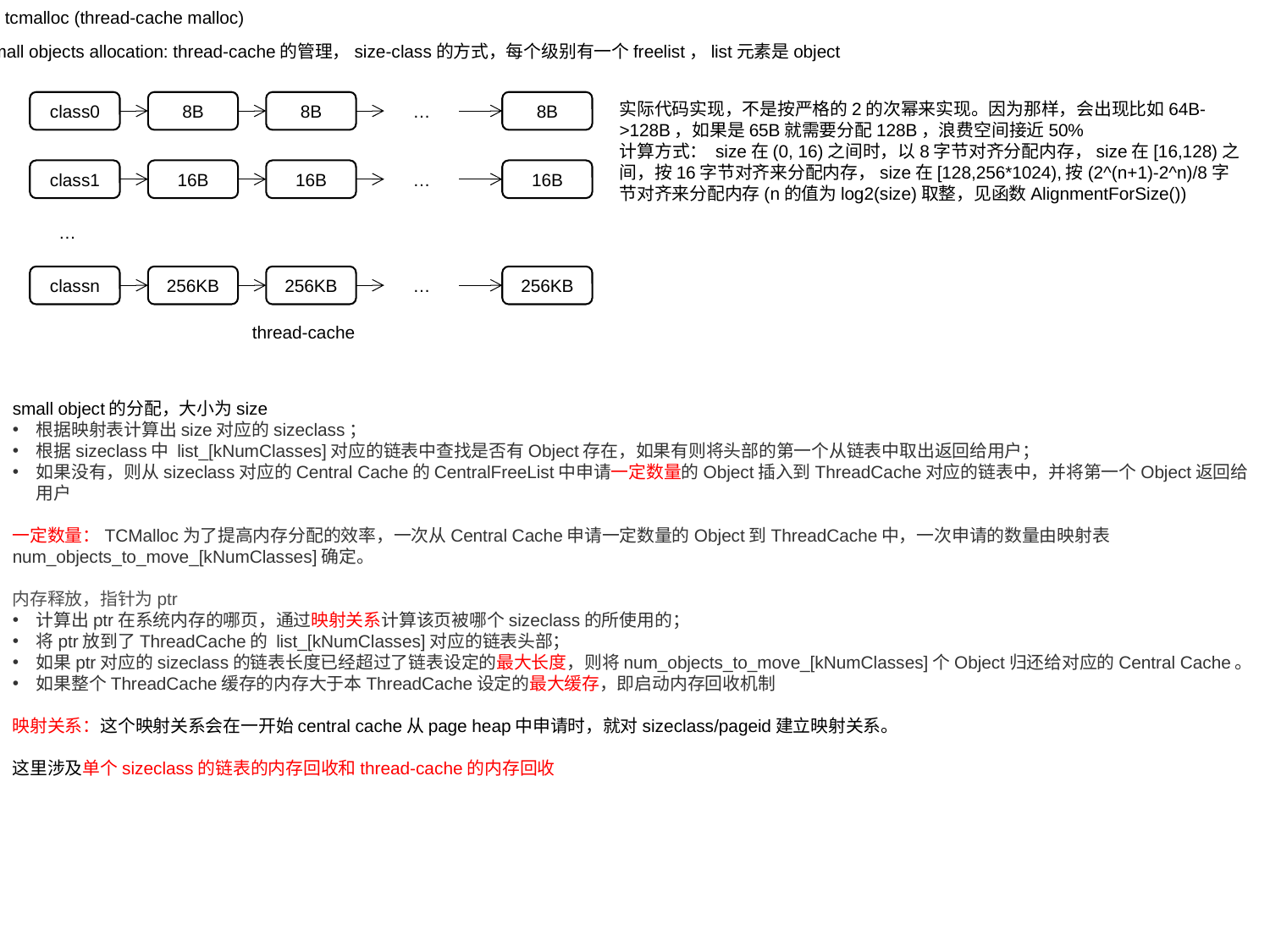

tcmalloc (thread-cache malloc)
small objects allocation: thread-cache的管理，size-class的方式，每个级别有一个freelist，list元素是object
class0
8B
8B
…
8B
class1
16B
16B
…
16B
…
classn
256KB
256KB
…
256KB
thread-cache
实际代码实现，不是按严格的2的次幂来实现。因为那样，会出现比如64B->128B，如果是65B就需要分配128B，浪费空间接近50%
计算方式： size在(0, 16)之间时，以8字节对齐分配内存，size在[16,128)之间，按16字节对齐来分配内存，size在[128,256*1024),按(2^(n+1)-2^n)/8字节对齐来分配内存(n的值为log2(size)取整，见函数AlignmentForSize())
small object的分配，大小为size
根据映射表计算出size对应的sizeclass；
根据sizeclass中 list_[kNumClasses]对应的链表中查找是否有Object存在，如果有则将头部的第一个从链表中取出返回给用户；
如果没有，则从sizeclass对应的Central Cache的CentralFreeList中申请一定数量的Object插入到ThreadCache对应的链表中，并将第一个Object返回给用户

一定数量：TCMalloc为了提高内存分配的效率，一次从Central Cache申请一定数量的Object到ThreadCache中，一次申请的数量由映射表num_objects_to_move_[kNumClasses]确定。

内存释放，指针为ptr
计算出ptr在系统内存的哪页，通过映射关系计算该页被哪个sizeclass的所使用的；
将ptr放到了ThreadCache的 list_[kNumClasses]对应的链表头部；
如果ptr对应的sizeclass的链表长度已经超过了链表设定的最大长度，则将num_objects_to_move_[kNumClasses]个Object归还给对应的Central Cache。
如果整个ThreadCache缓存的内存大于本ThreadCache设定的最大缓存，即启动内存回收机制

映射关系：这个映射关系会在一开始central cache从page heap中申请时，就对sizeclass/pageid建立映射关系。

这里涉及单个sizeclass的链表的内存回收和thread-cache的内存回收